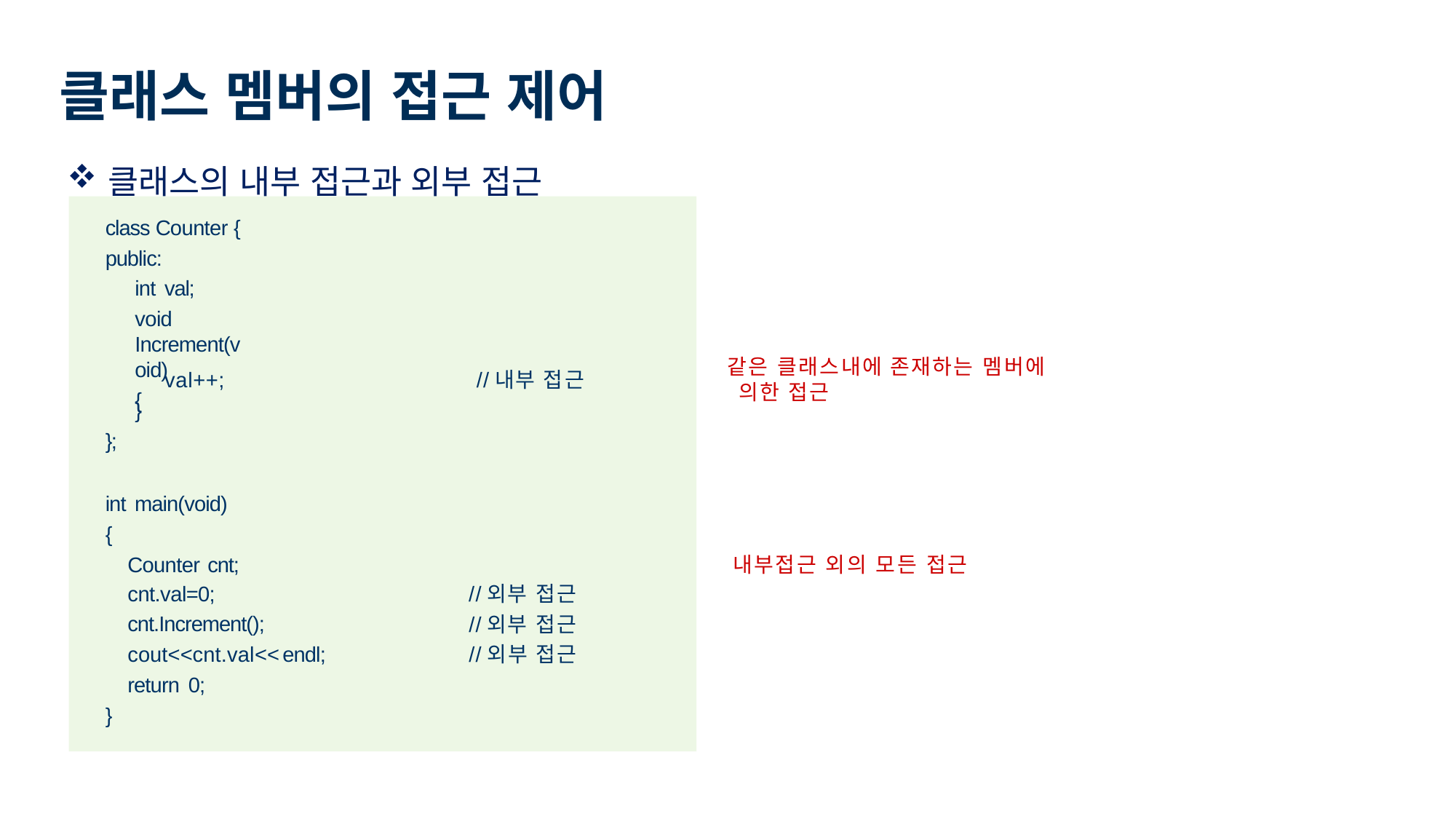

# 클래스 멤버의 접근 제어
클래스의 내부 접근과 외부 접근

class Counter {  public:
int val;
void Increment(void)
{
같은 클래스내에 존재하는 멤버에 의한 접근
val++;
//내부 접근
}
};

int main(void)
{
Counter cnt;
내부접근 외의 모든 접근
cnt.val=0;
//외부 접근
cnt.Increment();  cout<<cnt.val<<endl;  return 0;
//외부 접근
//외부 접근
}
13